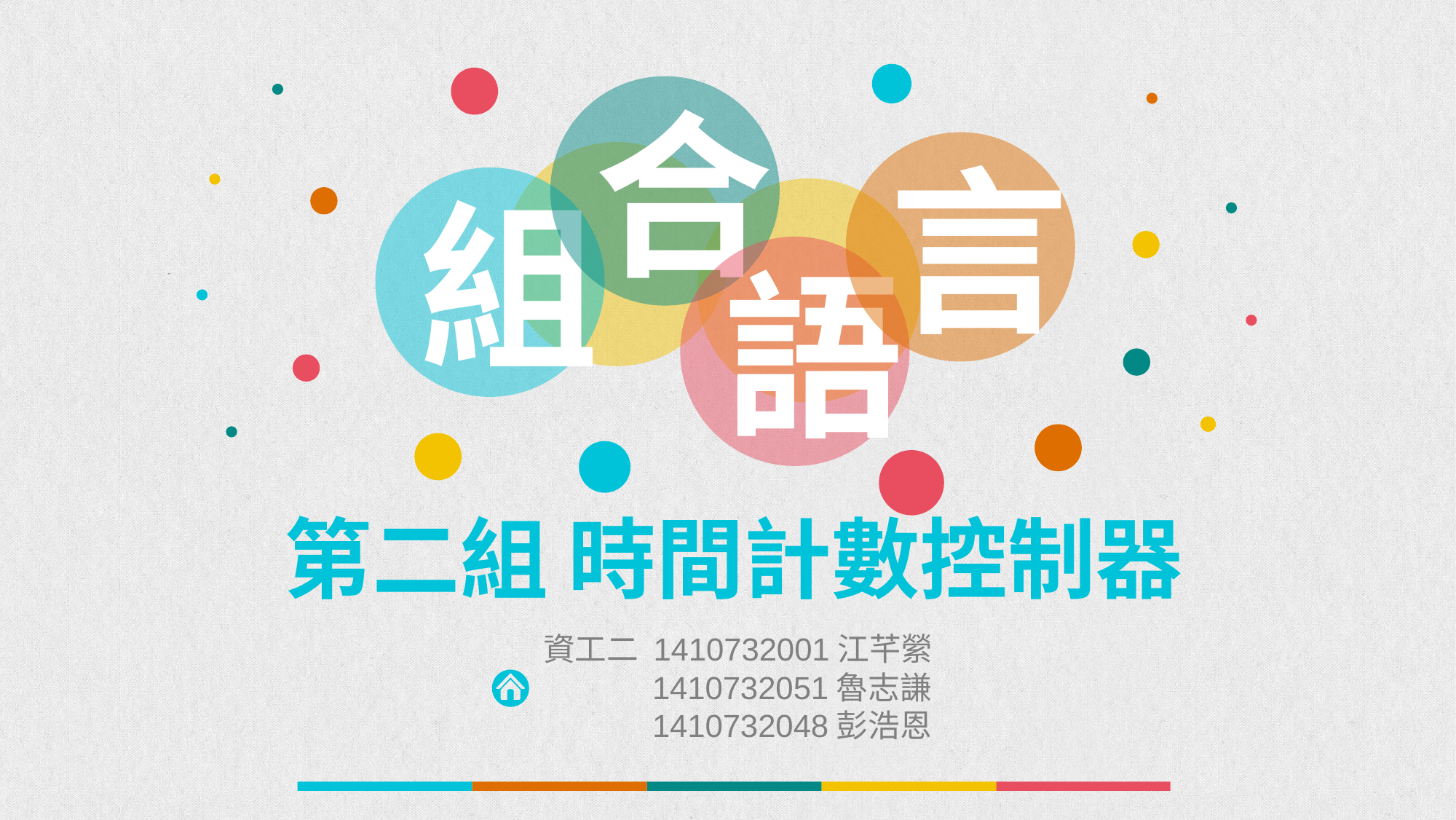

合

言

組

語

第二組 時間計數控制器

資工二 1410732001江芊縈
	1410732051魯志謙
	1410732048彭浩恩